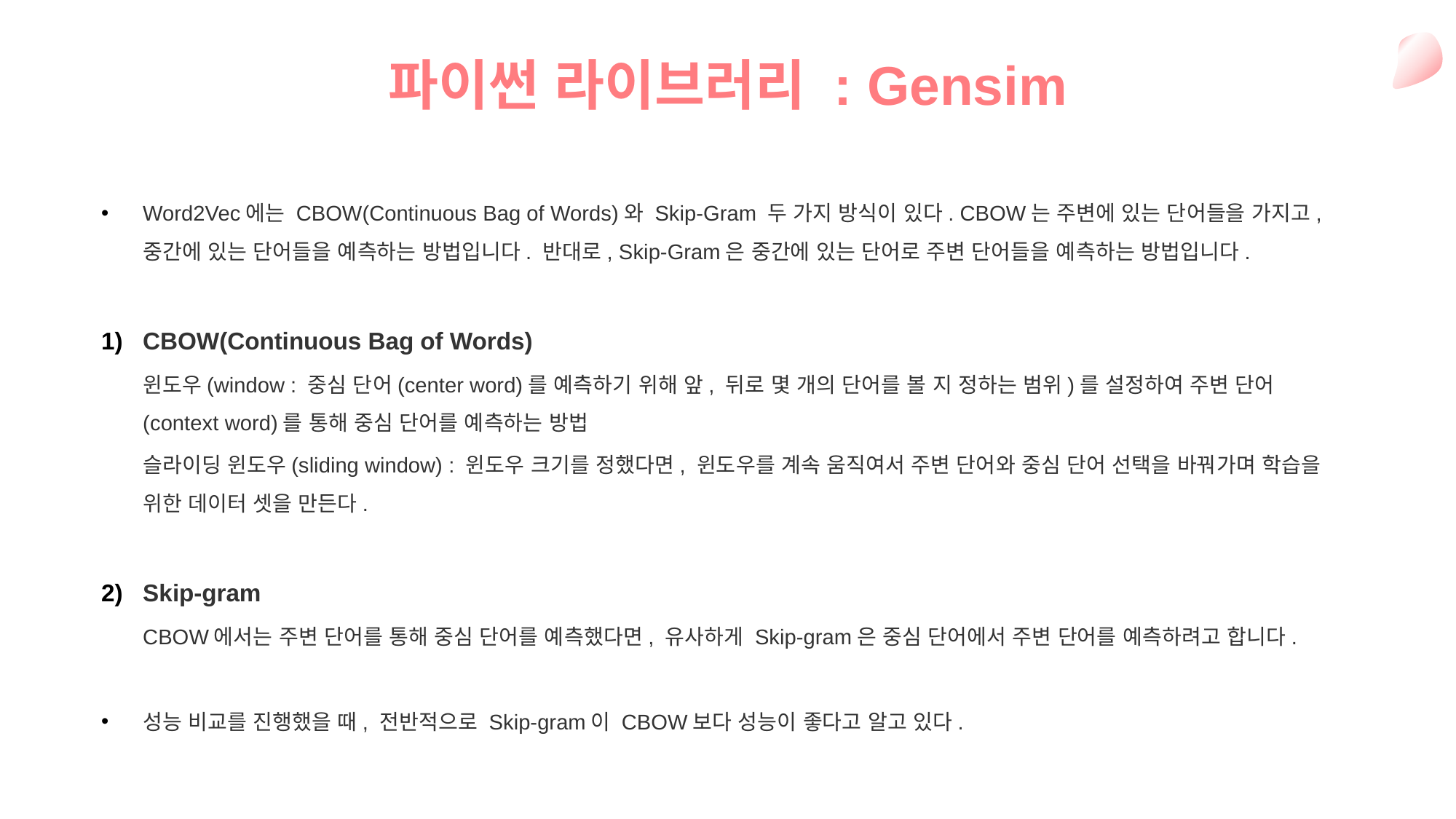

파이썬 라이브러리 : Gensim
Word2Vec에는 CBOW(Continuous Bag of Words)와 Skip-Gram 두 가지 방식이 있다. CBOW는 주변에 있는 단어들을 가지고, 중간에 있는 단어들을 예측하는 방법입니다. 반대로, Skip-Gram은 중간에 있는 단어로 주변 단어들을 예측하는 방법입니다.

CBOW(Continuous Bag of Words)
	윈도우(window : 중심 단어(center word)를 예측하기 위해 앞, 뒤로 몇 개의 단어를 볼 지 정하는 범위)를 설정하여 주변 단어(context word)를 통해 중심 단어를 예측하는 방법
	슬라이딩 윈도우(sliding window) : 윈도우 크기를 정했다면, 윈도우를 계속 움직여서 주변 단어와 중심 단어 선택을 바꿔가며 학습을 위한 데이터 셋을 만든다.

Skip-gram
	CBOW에서는 주변 단어를 통해 중심 단어를 예측했다면, 유사하게 Skip-gram은 중심 단어에서 주변 단어를 예측하려고 합니다.

성능 비교를 진행했을 때, 전반적으로 Skip-gram이 CBOW보다 성능이 좋다고 알고 있다.